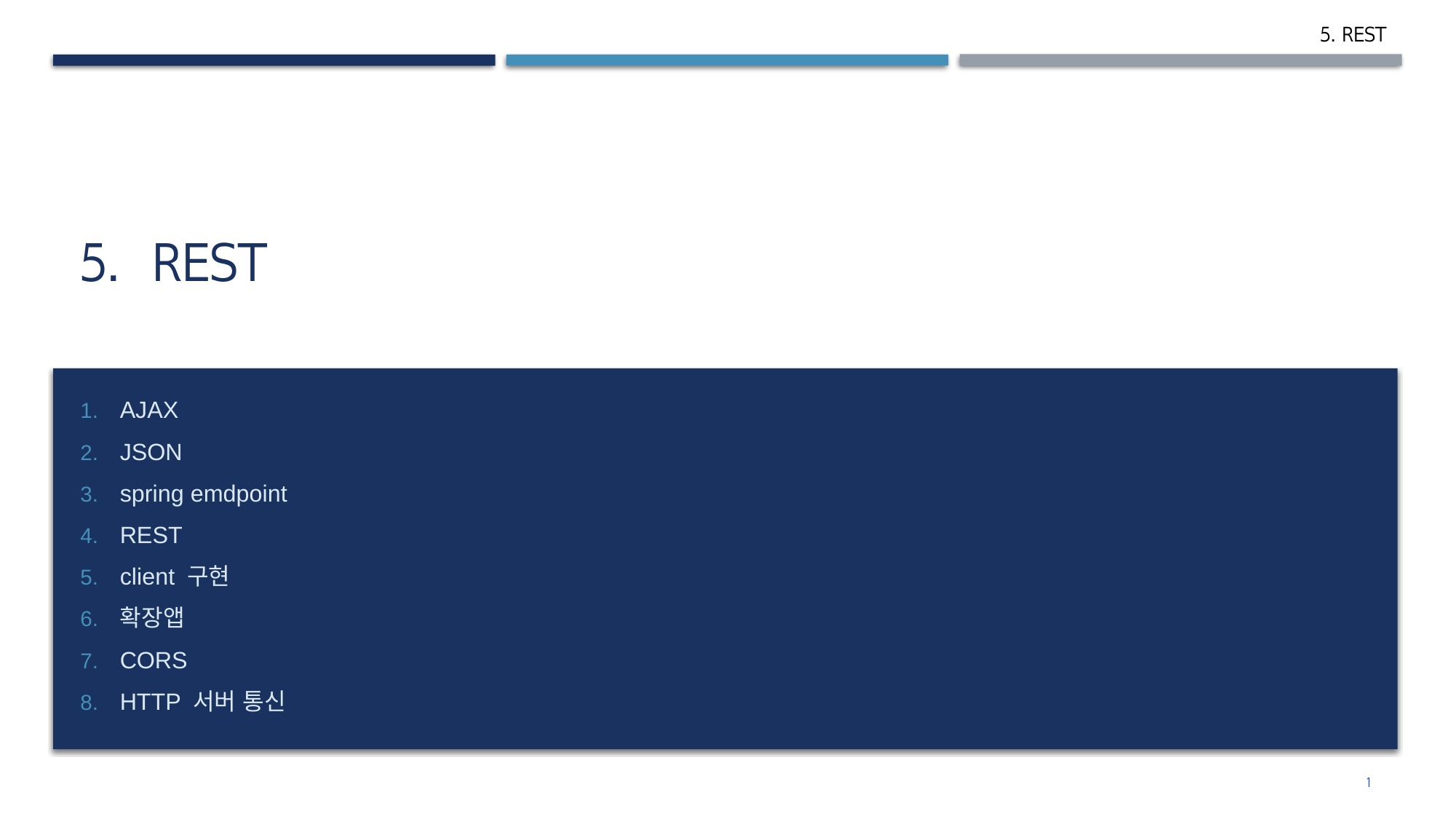

# 5.  REST
AJAX
JSON
spring emdpoint
REST
client 구현
확장앱
CORS
HTTP 서버 통신
1